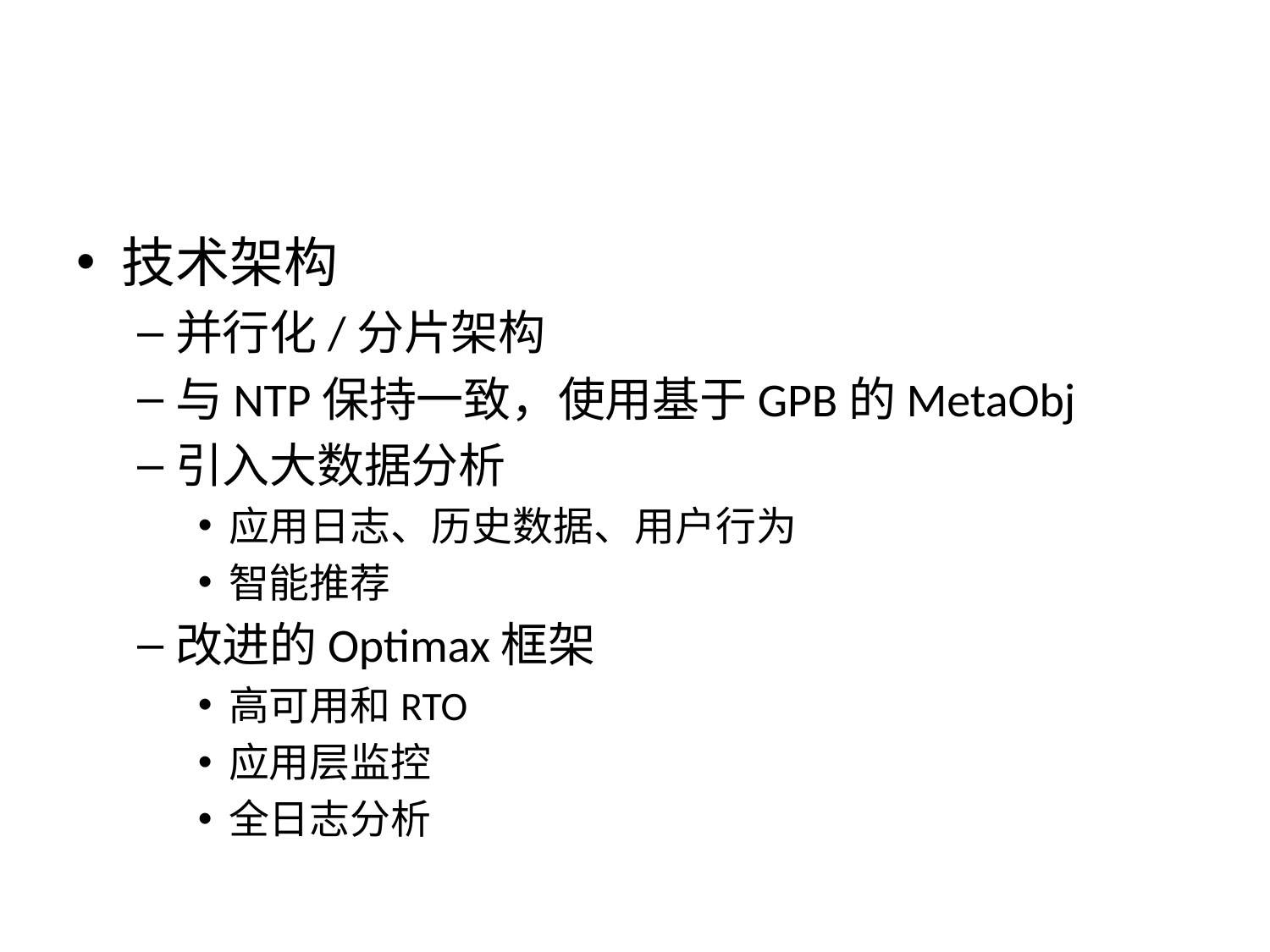

#
技术架构
并行化/分片架构
与NTP保持一致，使用基于GPB的MetaObj
引入大数据分析
应用日志、历史数据、用户行为
智能推荐
改进的Optimax框架
高可用和RTO
应用层监控
全日志分析